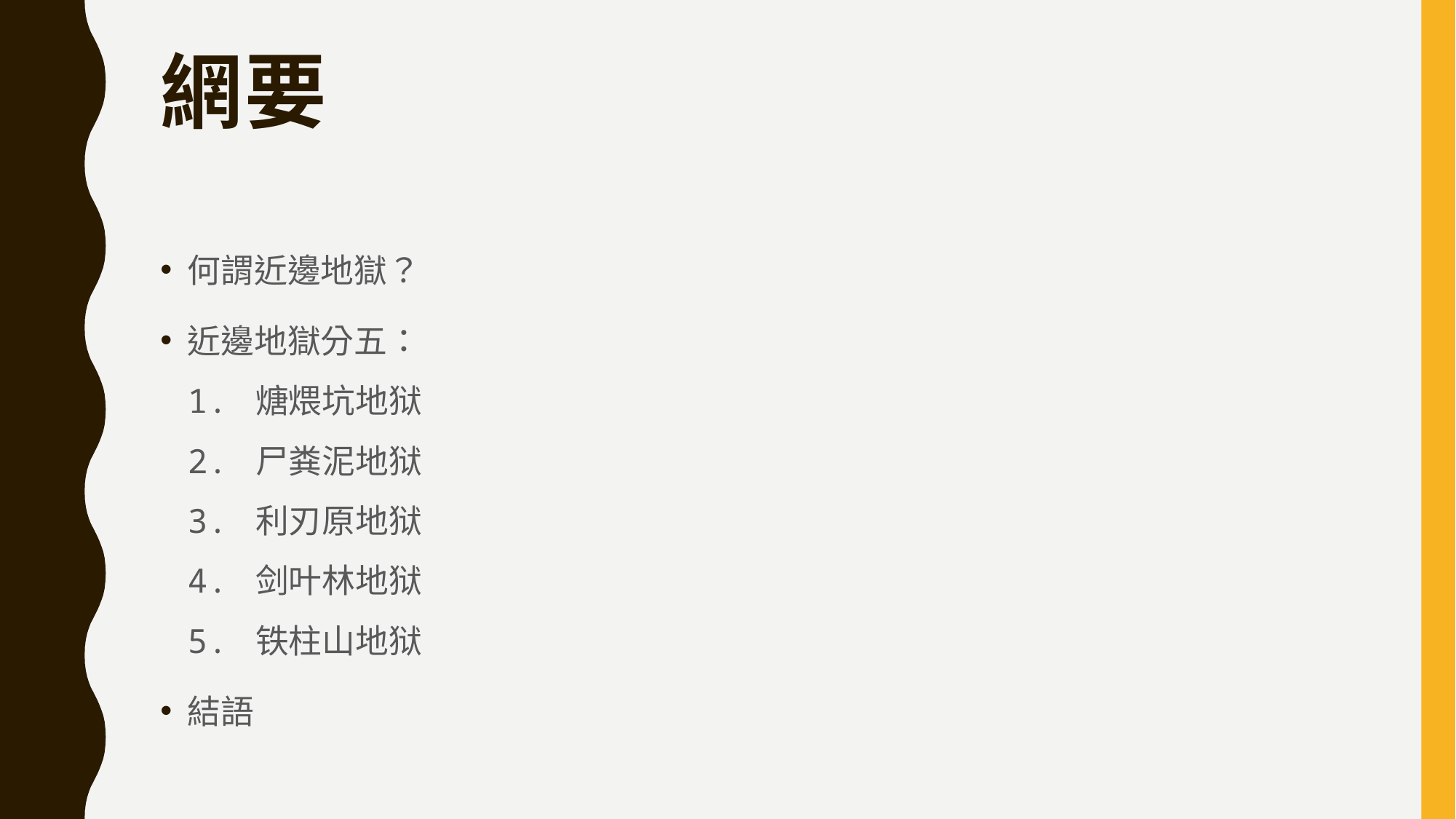

# 網要
何謂近邊地獄？
近邊地獄分五：
1. 煻煨坑地狱
2. 尸粪泥地狱
3. 利刃原地狱
4. 剑叶林地狱
5. 铁柱山地狱
結語